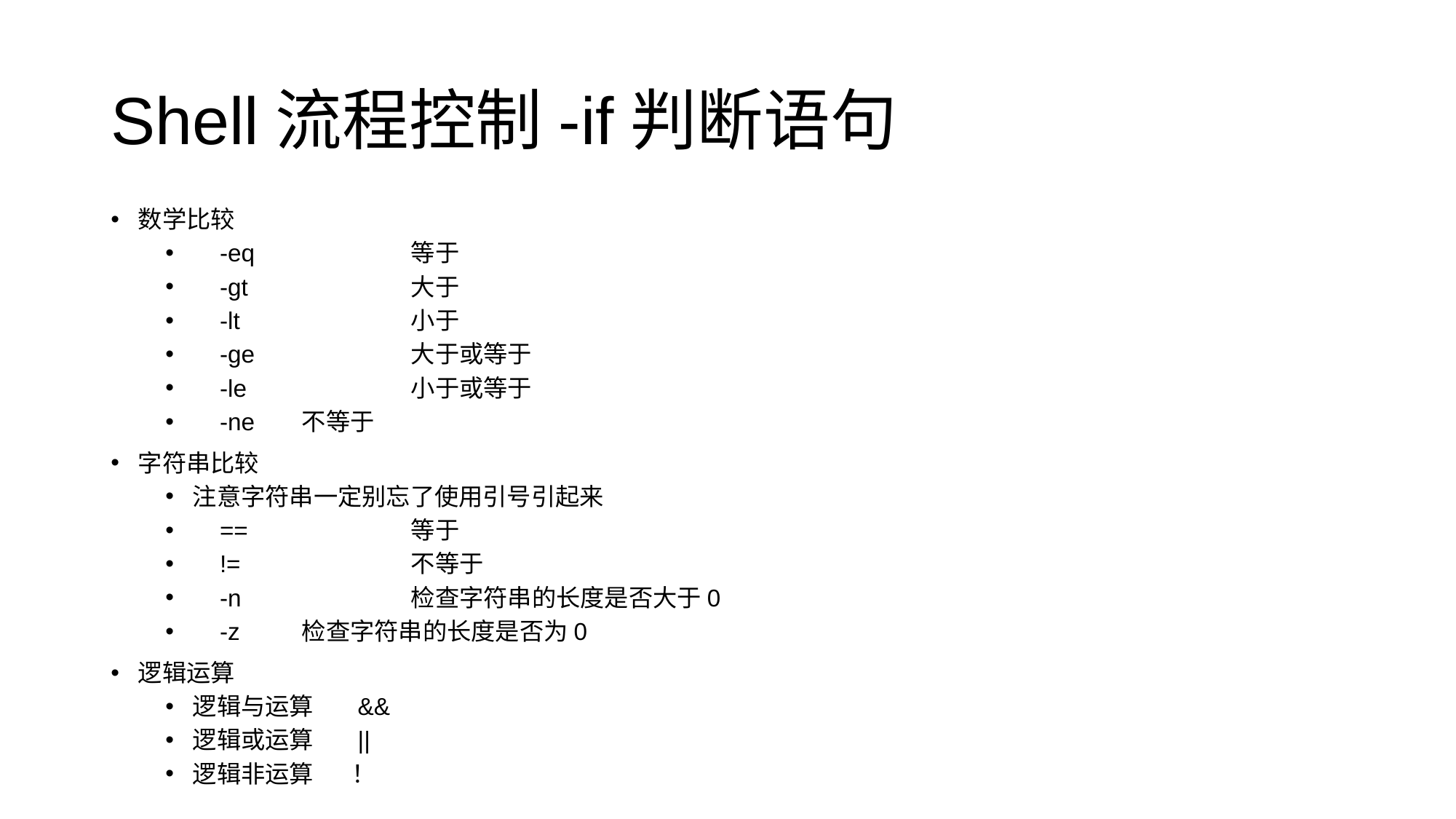

# Shell流程控制-if判断语句
数学比较
    -eq         	等于
    -gt          	大于
    -lt           	小于
    -ge         	大于或等于
    -le          	小于或等于
    -ne      	不等于
字符串比较
注意字符串一定别忘了使用引号引起来
    ==          	等于
    !=           	不等于
    -n          	检查字符串的长度是否大于0
    -z         	检查字符串的长度是否为0
逻辑运算
逻辑与运算       &&
逻辑或运算       ||
逻辑非运算       ！